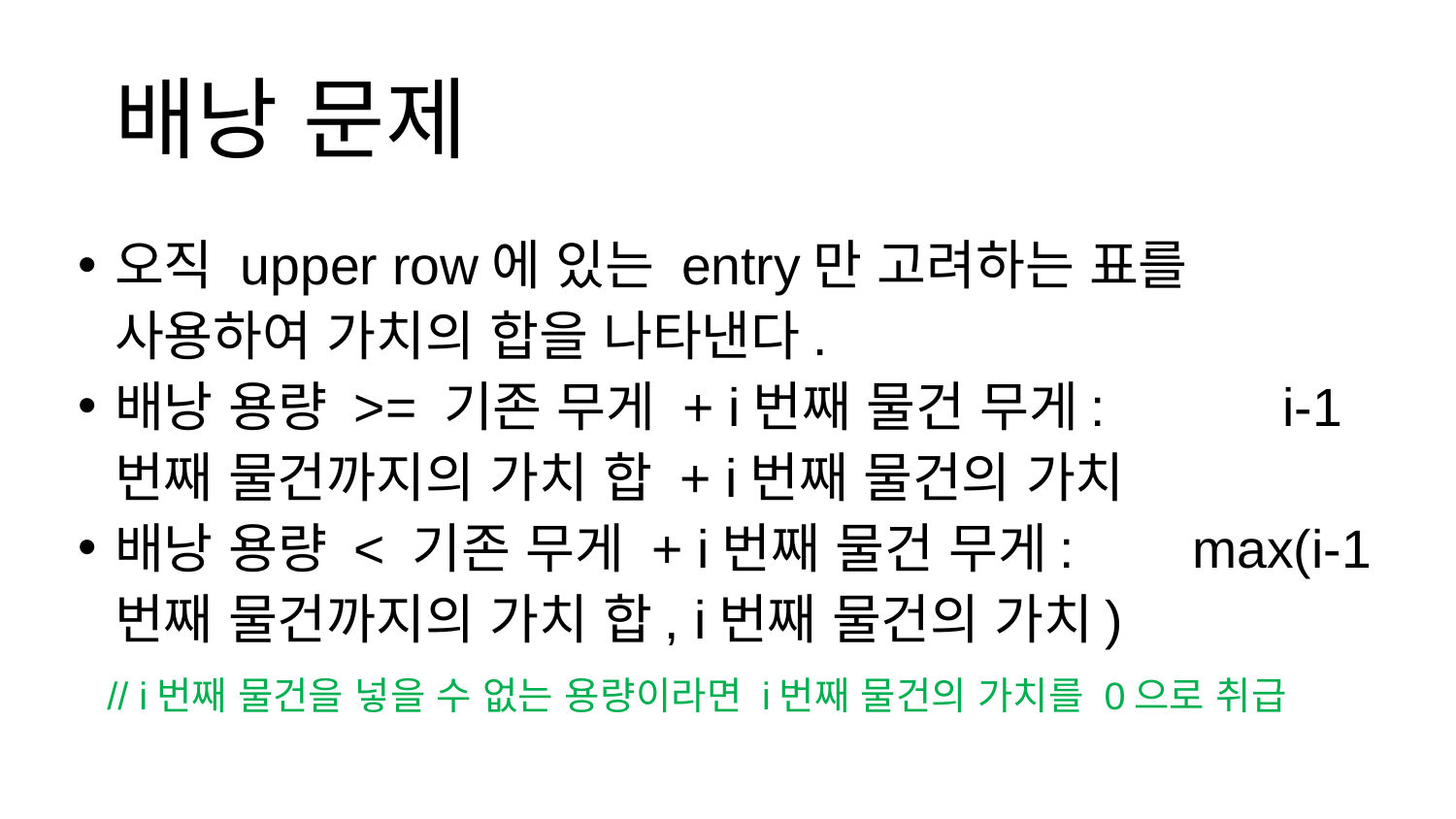

# 배낭 문제
오직 upper row에 있는 entry만 고려하는 표를 사용하여 가치의 합을 나타낸다.
배낭 용량 >= 기존 무게 + i번째 물건 무게:            i-1번째 물건까지의 가치 합 + i번째 물건의 가치
배낭 용량 < 기존 무게 + i번째 물건 무게:        max(i-1번째 물건까지의 가치 합, i번째 물건의 가치)
  // i번째 물건을 넣을 수 없는 용량이라면 i번째 물건의 가치를 0으로 취급